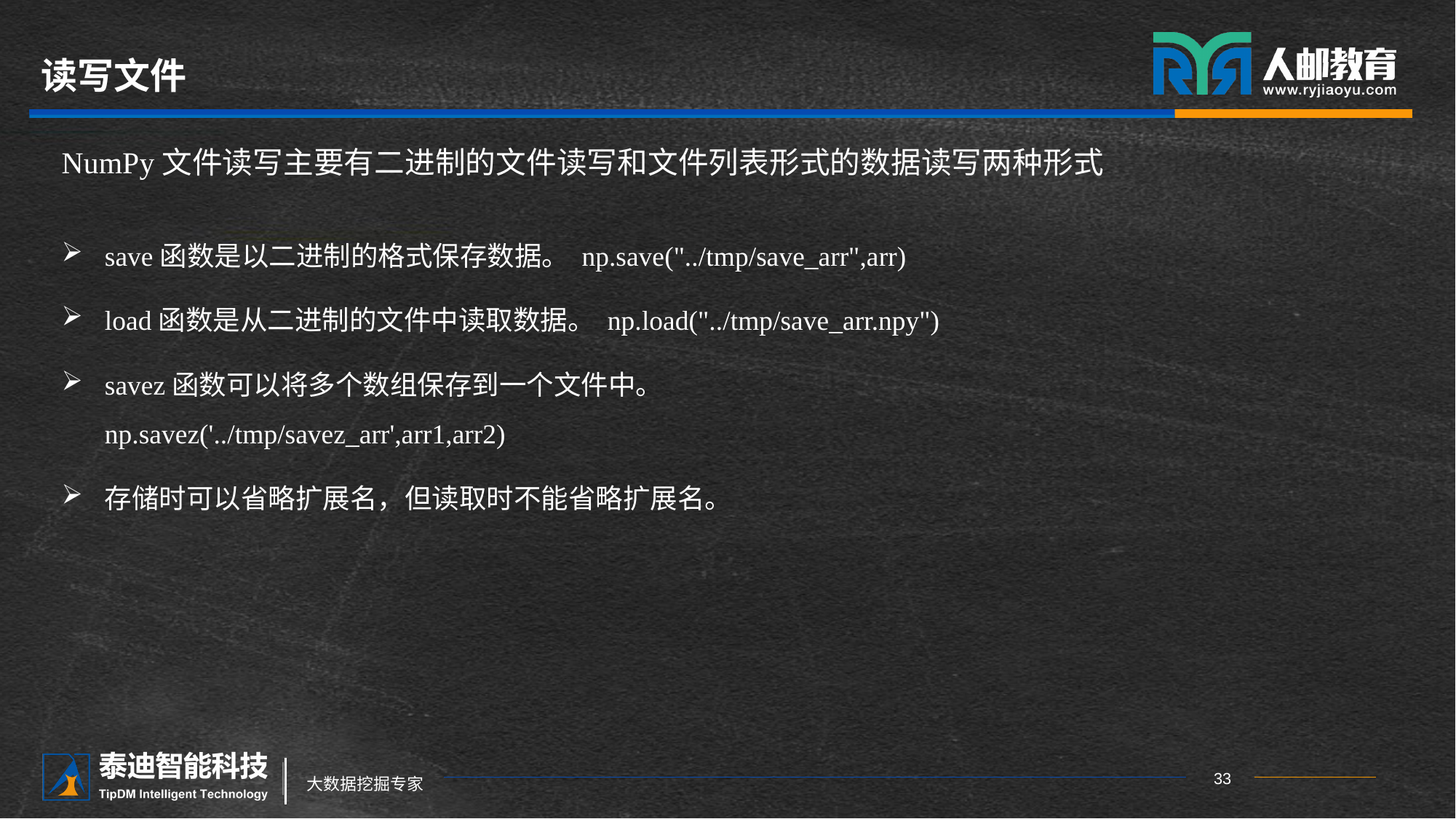

# 读写文件
NumPy文件读写主要有二进制的文件读写和文件列表形式的数据读写两种形式
save函数是以二进制的格式保存数据。 np.save("../tmp/save_arr",arr)
load函数是从二进制的文件中读取数据。 np.load("../tmp/save_arr.npy")
savez函数可以将多个数组保存到一个文件中。 np.savez('../tmp/savez_arr',arr1,arr2)
存储时可以省略扩展名，但读取时不能省略扩展名。